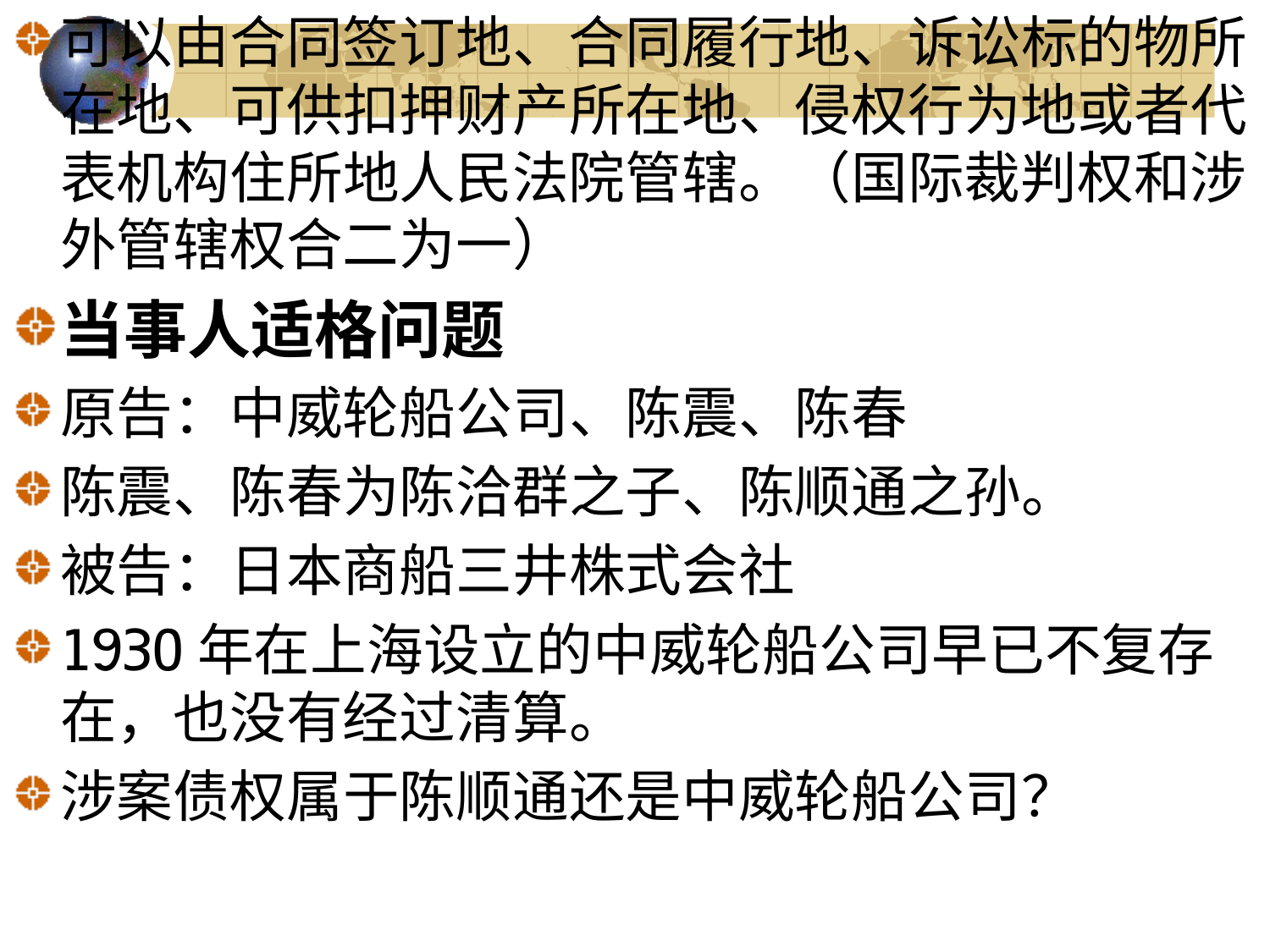

可以由合同签订地、合同履行地、诉讼标的物所在地、可供扣押财产所在地、侵权行为地或者代表机构住所地人民法院管辖。（国际裁判权和涉外管辖权合二为一）
当事人适格问题
原告：中威轮船公司、陈震、陈春
陈震、陈春为陈洽群之子、陈顺通之孙。
被告：日本商船三井株式会社
1930年在上海设立的中威轮船公司早已不复存在，也没有经过清算。
涉案债权属于陈顺通还是中威轮船公司？